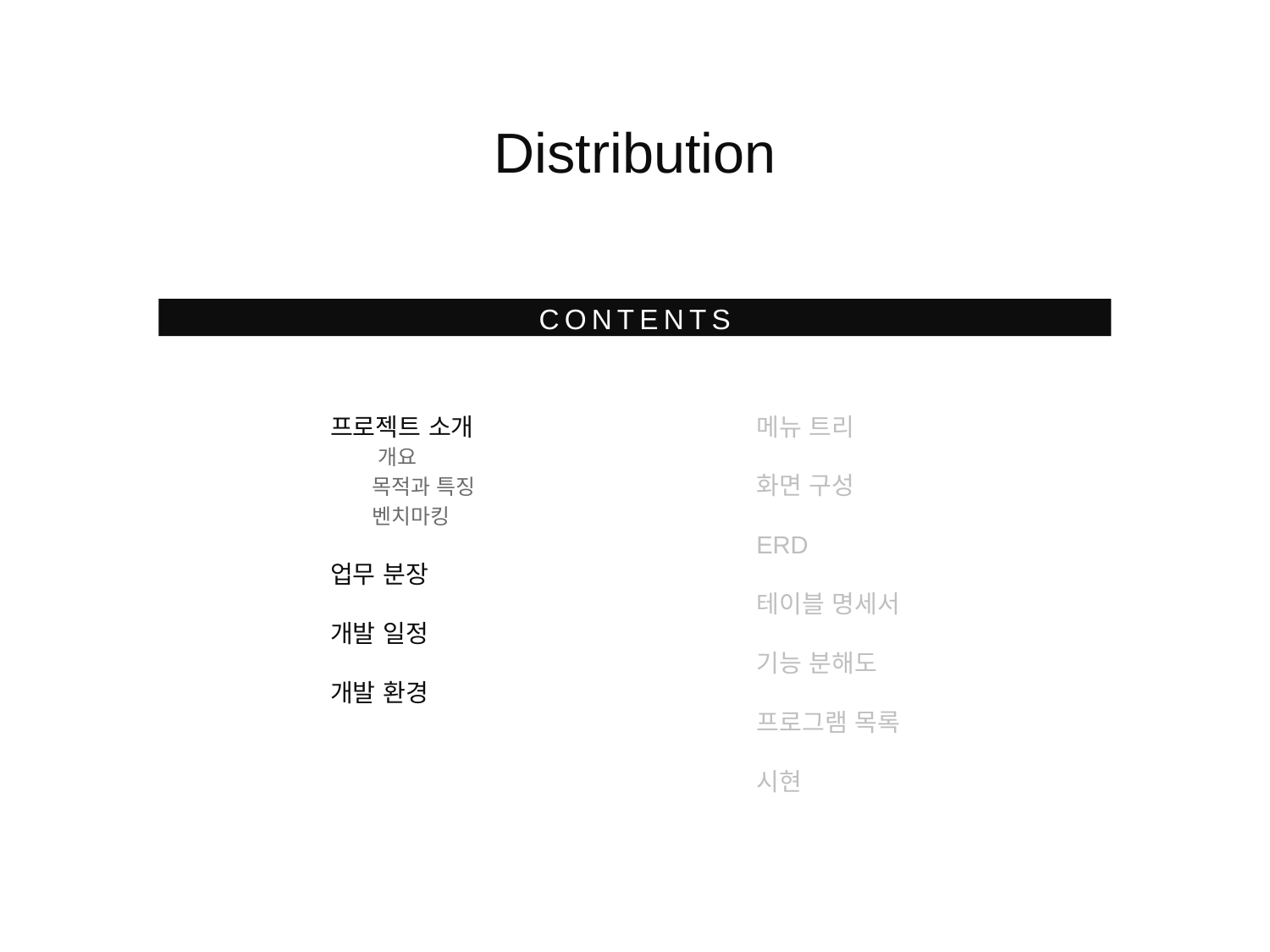

Distribution
CONTENTS

프로젝트 소개
      개요
      목적과 특징
      벤치마킹
업무 분장
개발 일정
개발 환경
메뉴 트리
화면 구성
ERD
테이블 명세서
기능 분해도
프로그램 목록
시현